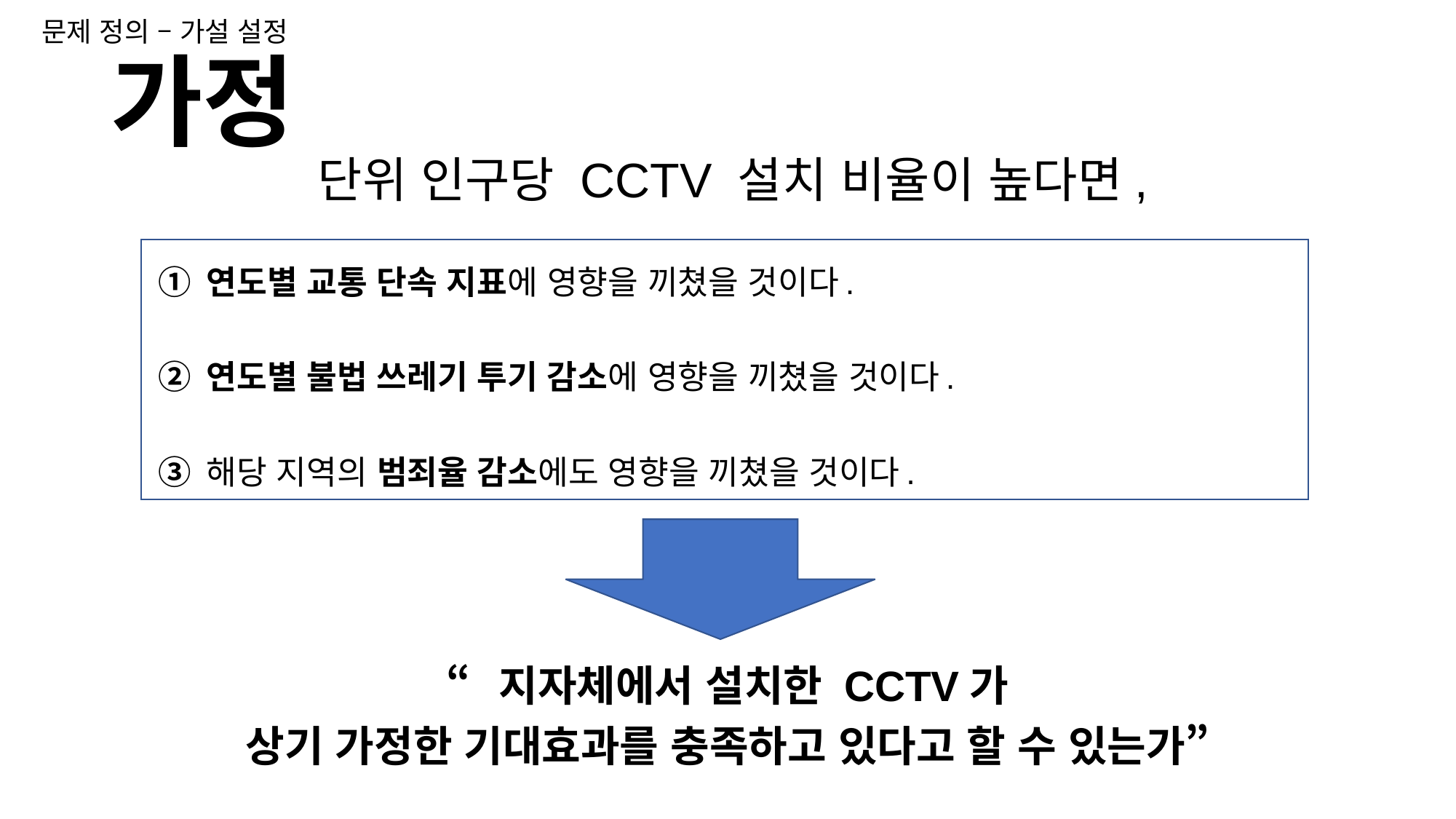

문제 정의 – 가설 설정
# 가정
단위 인구당 CCTV 설치 비율이 높다면,

① 연도별 교통 단속 지표에 영향을 끼쳤을 것이다.

② 연도별 불법 쓰레기 투기 감소에 영향을 끼쳤을 것이다.

③ 해당 지역의 범죄율 감소에도 영향을 끼쳤을 것이다.

“지자체에서 설치한 CCTV가
상기 가정한 기대효과를 충족하고 있다고 할 수 있는가”